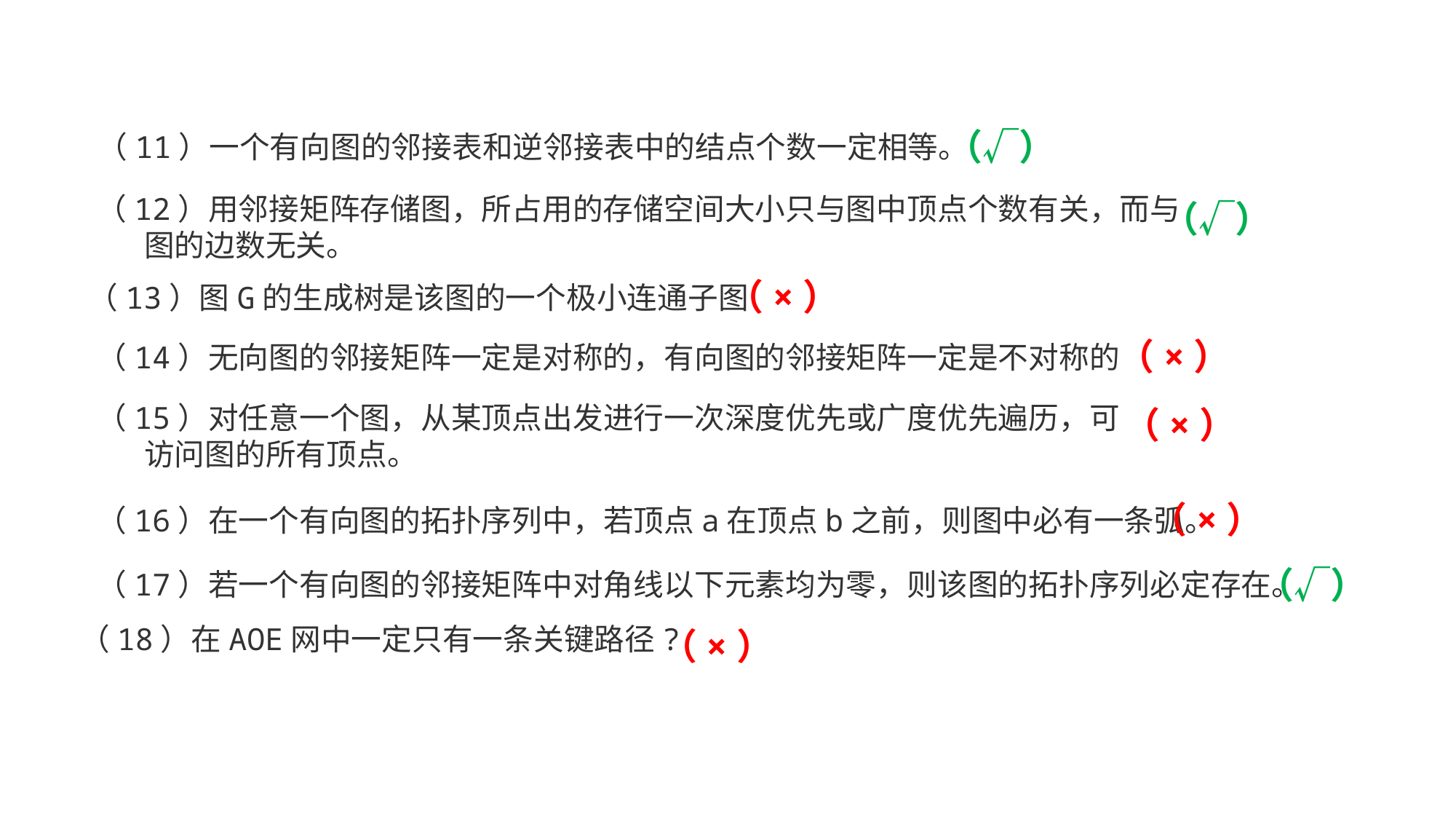

（√）
（11）一个有向图的邻接表和逆邻接表中的结点个数一定相等。
（12）用邻接矩阵存储图，所占用的存储空间大小只与图中顶点个数有关，而与
      图的边数无关。
（√）
（×）
（13）图G的生成树是该图的一个极小连通子图
（×）
（14）无向图的邻接矩阵一定是对称的，有向图的邻接矩阵一定是不对称的
（15）对任意一个图，从某顶点出发进行一次深度优先或广度优先遍历，可
      访问图的所有顶点。
（×）
（×）
（16）在一个有向图的拓扑序列中，若顶点a在顶点b之前，则图中必有一条弧。
（√）
（17）若一个有向图的邻接矩阵中对角线以下元素均为零，则该图的拓扑序列必定存在。
（18）在AOE网中一定只有一条关键路径?
（×）